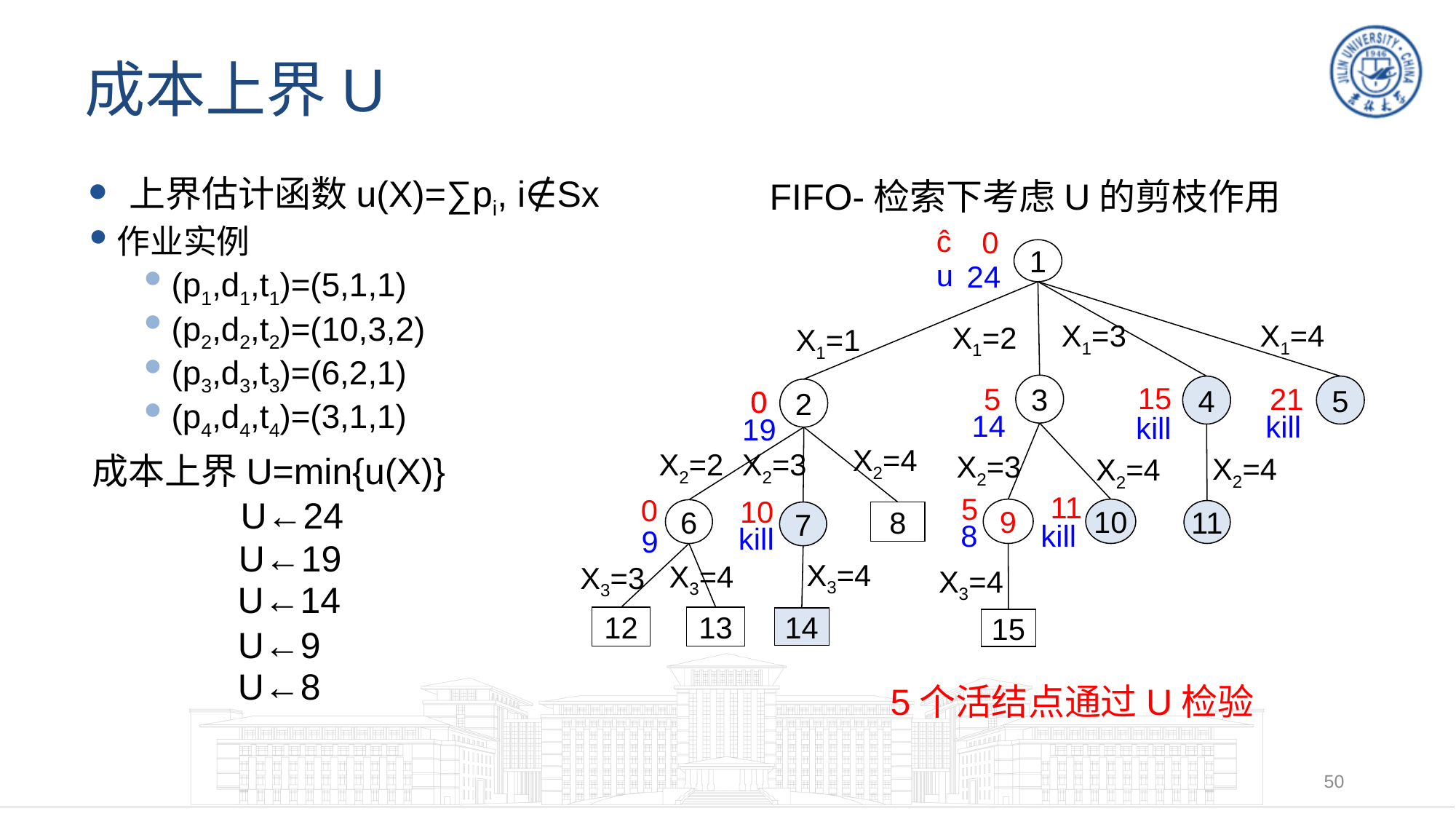

# 成本上界U
上界估计函数u(X)=∑pi, i∉Sx
FIFO-检索下考虑U的剪枝作用
ĉ
0
作业实例
(p1,d1,t1)=(5,1,1)
(p2,d2,t2)=(10,3,2)
(p3,d3,t3)=(6,2,1)
(p4,d4,t4)=(3,1,1)

1
X1=3
X1=4
X1=2
X1=1
3
4
5
2
u
24
15
5
21
0
0
14
kill
kill
19
X2=3
X2=4
9
10
X2=4
X2=2
X2=3
6
7
8
成本上界U=min{u(X)}
X2=4
11
5
0
10
U←24
11
8
kill
kill
9
U←19
X3=4
X3=3
12
13
X3=4
X3=4
U←14
14
15
U←9
U←8
5个活结点通过U检验
50